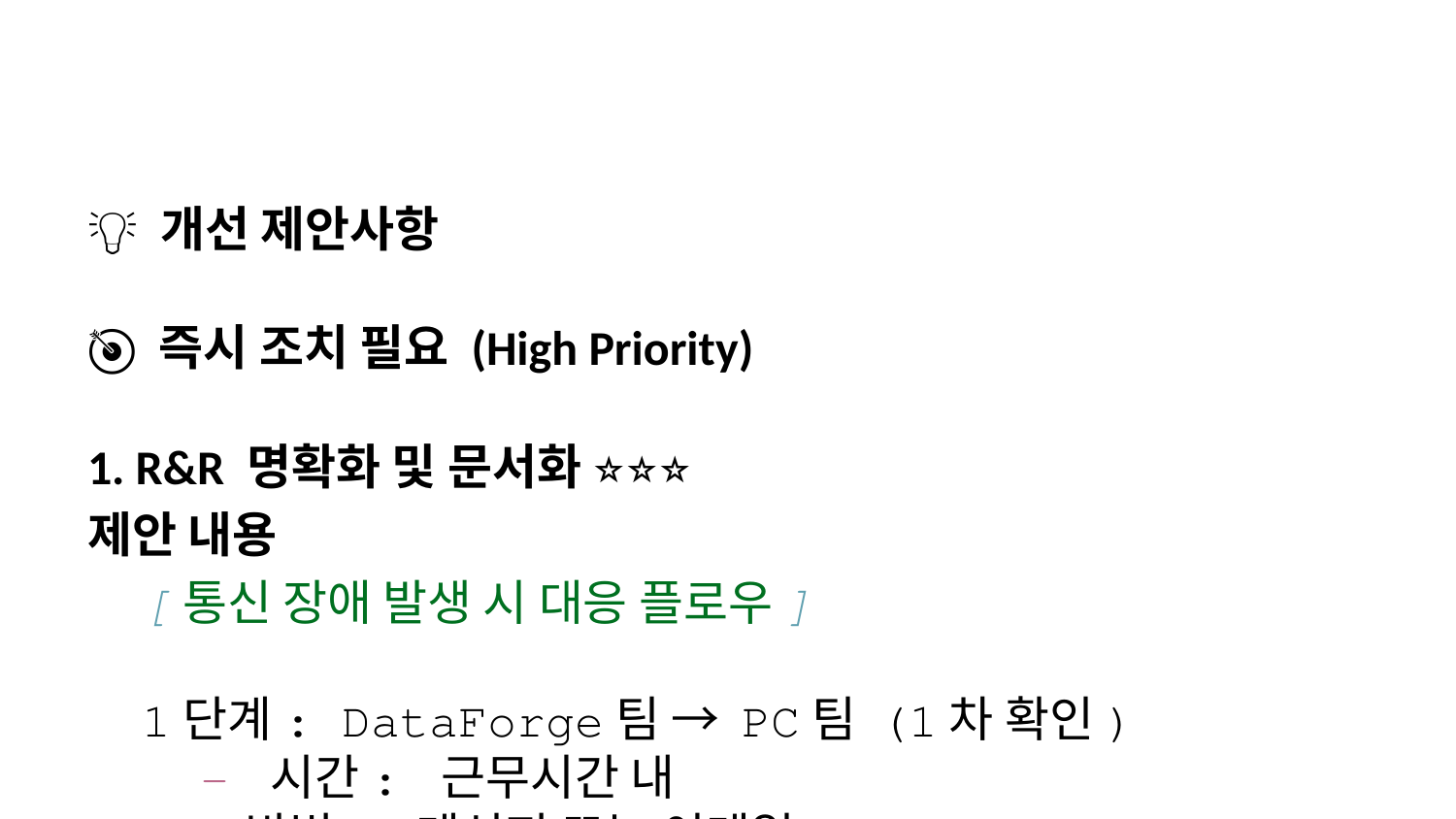

💡 개선 제안사항
🎯 즉시 조치 필요 (High Priority)
1. R&R 명확화 및 문서화 ⭐⭐⭐
제안 내용
[통신 장애 발생 시 대응 플로우]
1단계: DataForge팀 → PC팀 (1차 확인)
  - 시간: 근무시간 내
  - 방법: 메신저 또는 이메일
  - 기대 응답 시간: 30분 이내
2단계: PC팀 → 담당자 (공강, 정영준, 박명우 등)
  - 담당자가 직접 설비팀 연락
  - 스마트팩토리팀 참조
3단계: 긴급/야간 (담당자 연락 불가)
  - DataForge → 스마트팩토리팀 → 설비팀
  - 에스컬레이션 규칙 적용
[긴급도 분류]
- Critical: 데이터 완전 손실, 전체 공정 영향
- High: 주요 설비 통신 단절 1시간 이상
- Medium: 간헐적 단절, 일부 설비 영향
- Low: 비조업 시간대, 순간 단절
필요 문서 - 담당자 연락처 명단 (주간/야간/주말) - 에스컬레이션 매트릭스 - 대응 시간 SLA 정의
기대 효과 - 대응 시간 50% 단축 - 책임 소재 명확화 - 의사소통 효율 증가